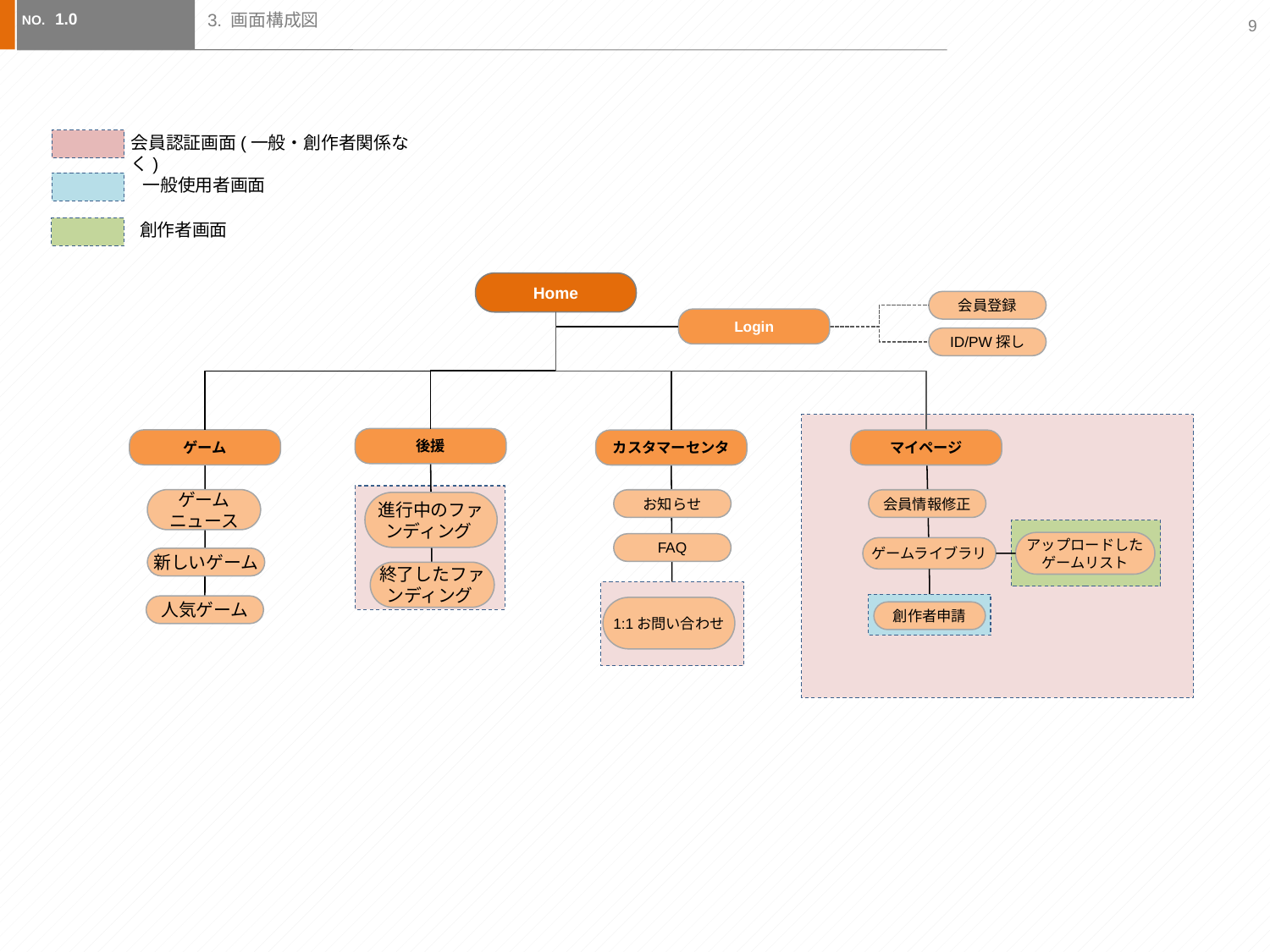

9
1.0
# 3. 画面構成図
会員認証画面(一般・創作者関係なく)

一般使用者画面

創作者画面

Home
会員登録
Login
ID/PW探し

後援
ゲーム
カスタマーセンタ
マイページ

ゲームニュース
お知らせ
会員情報修正
進行中のファンディング

アップロードしたゲームリスト
FAQ
ゲームライブラリ
新しいゲーム
終了したファンディング

1:1お問い合わせ

創作者申請
人気ゲーム